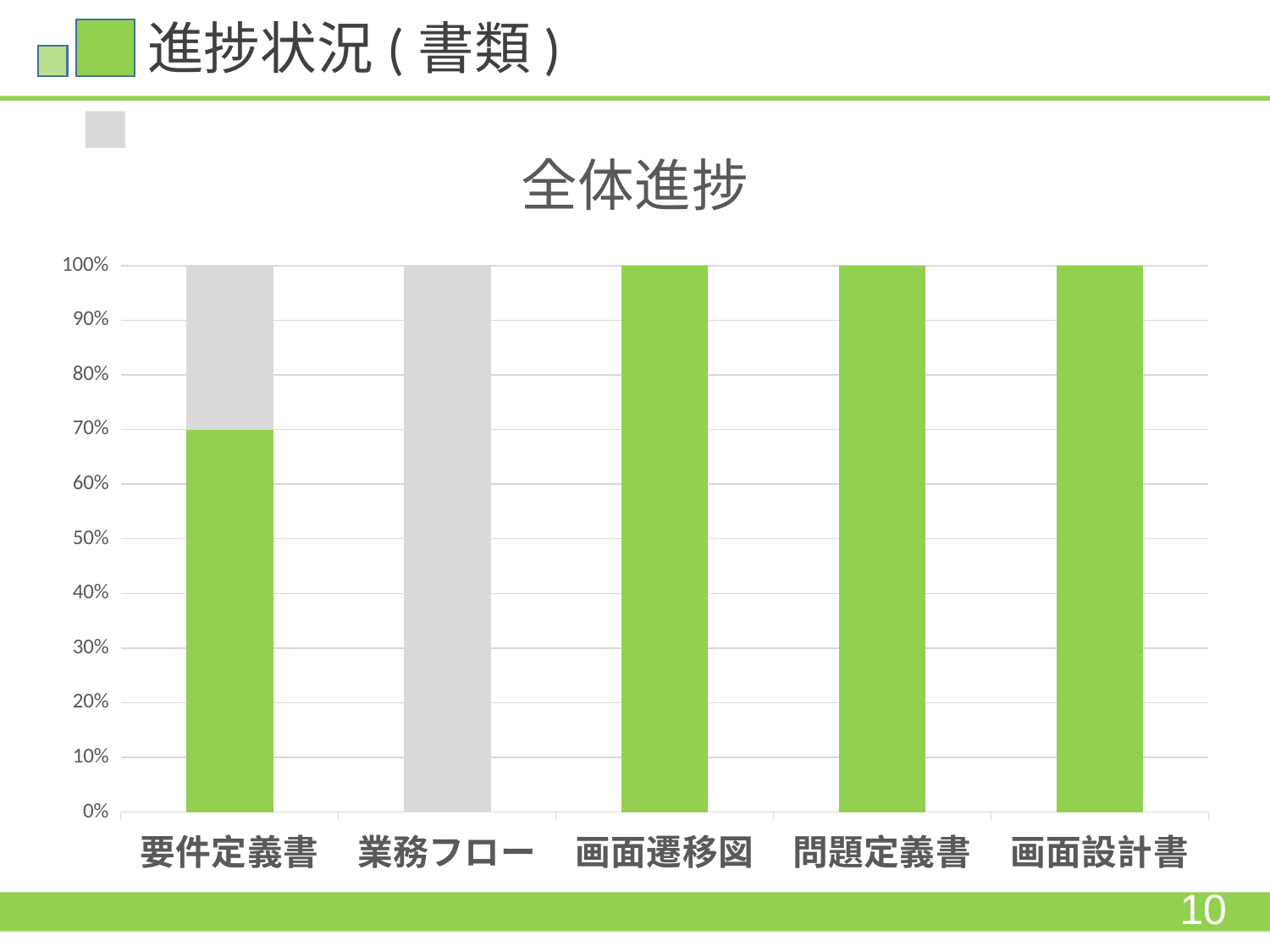

# 進捗状況(書類)

### Chart: 全体進捗

| Category | 進捗 | 未完成 |
|---|---|---|
| 要件定義書 | 70.0 | 30.0 |
| 業務フロー | 0.0 | 100.0 |
| 画面遷移図 | 100.0 | 0.0 |
| 問題定義書 | 100.0 | 0.0 |
| 画面設計書 | 100.0 | 0.0 |
10